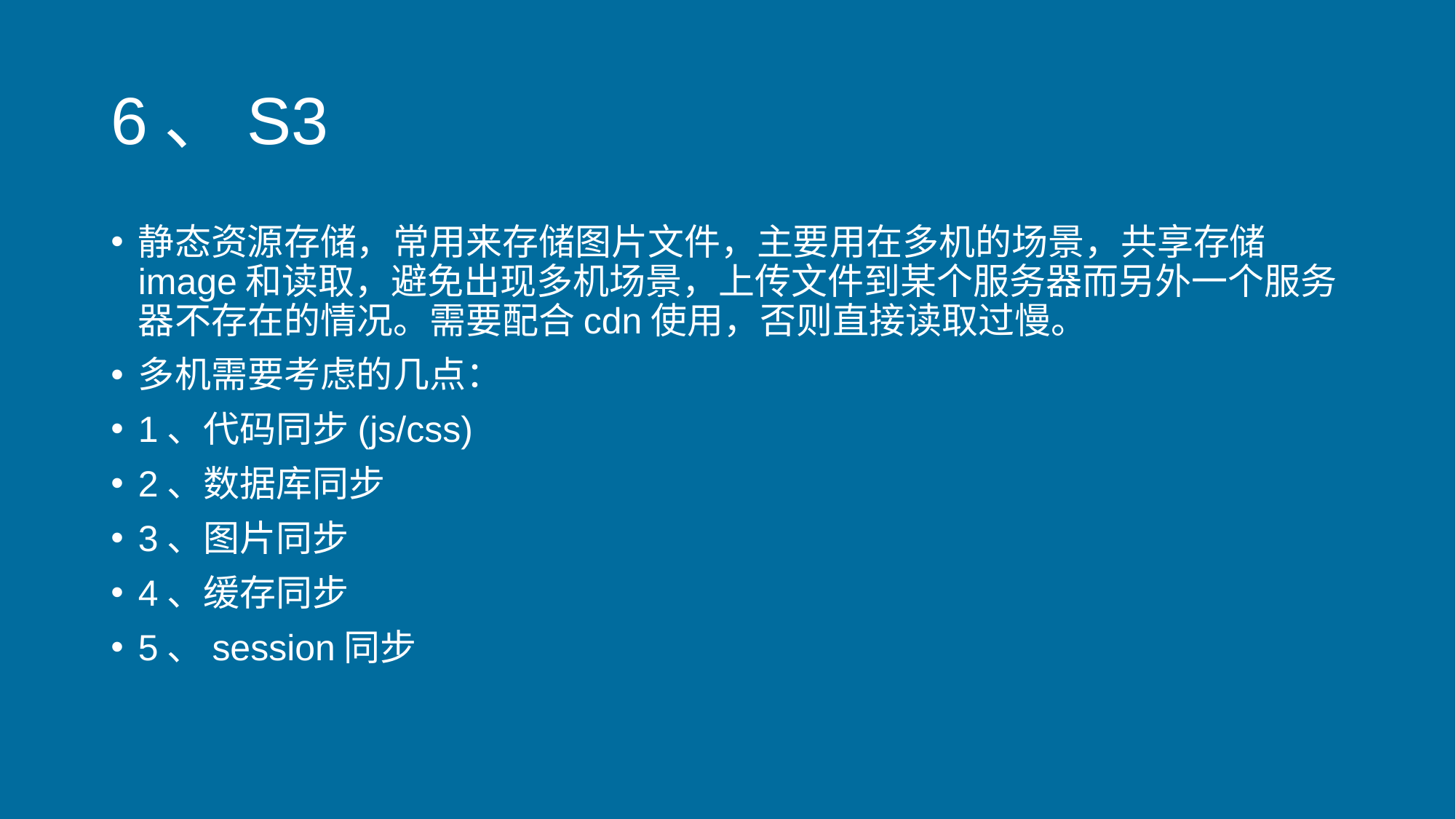

# 6、S3
静态资源存储，常用来存储图片文件，主要用在多机的场景，共享存储image和读取，避免出现多机场景，上传文件到某个服务器而另外一个服务器不存在的情况。需要配合cdn使用，否则直接读取过慢。
多机需要考虑的几点：
1、代码同步(js/css)
2、数据库同步
3、图片同步
4、缓存同步
5、session同步